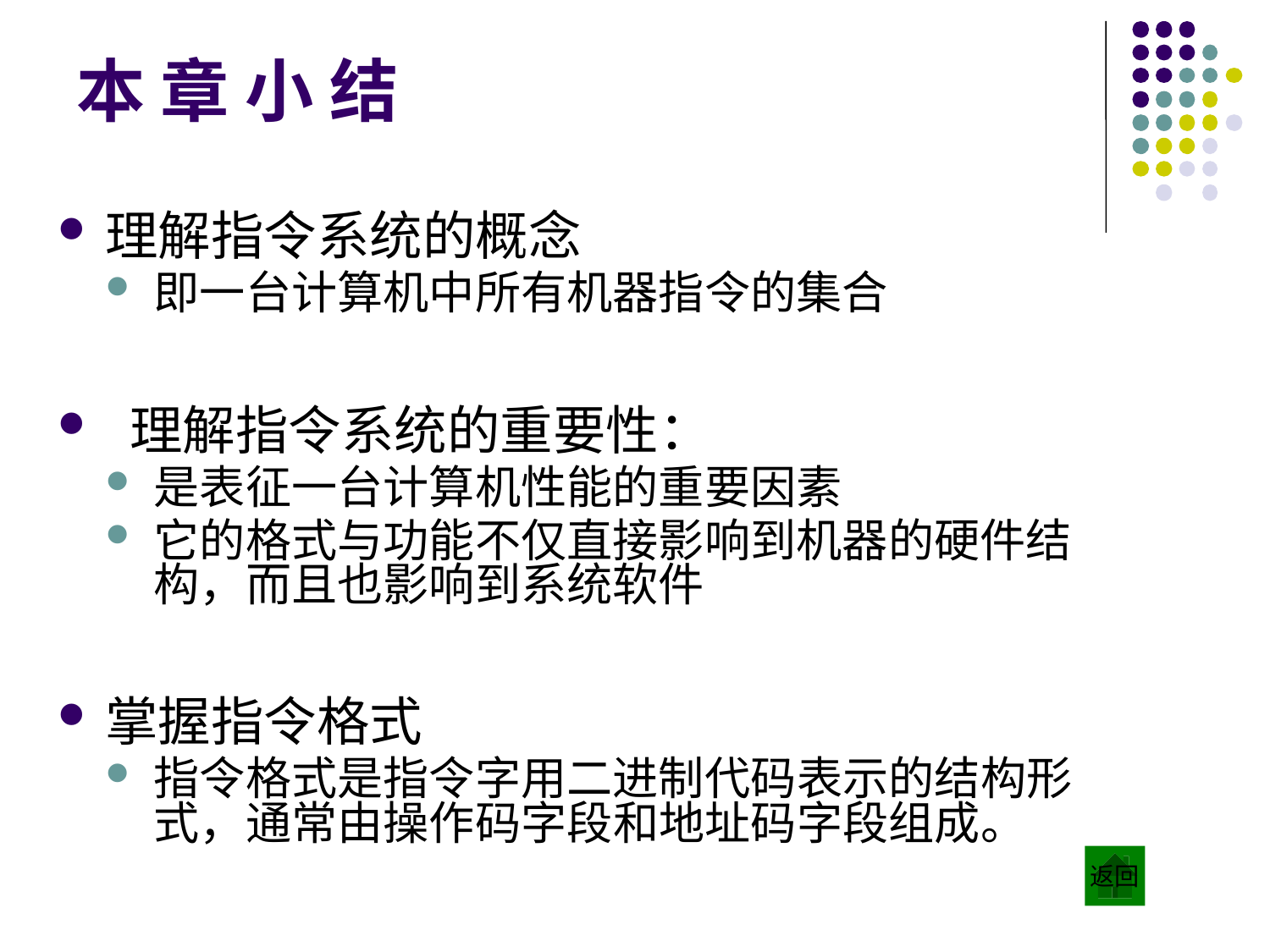

# 本 章 小 结
理解指令系统的概念
即一台计算机中所有机器指令的集合

 理解指令系统的重要性：
是表征一台计算机性能的重要因素
它的格式与功能不仅直接影响到机器的硬件结构，而且也影响到系统软件

掌握指令格式
指令格式是指令字用二进制代码表示的结构形式，通常由操作码字段和地址码字段组成。
返回
73